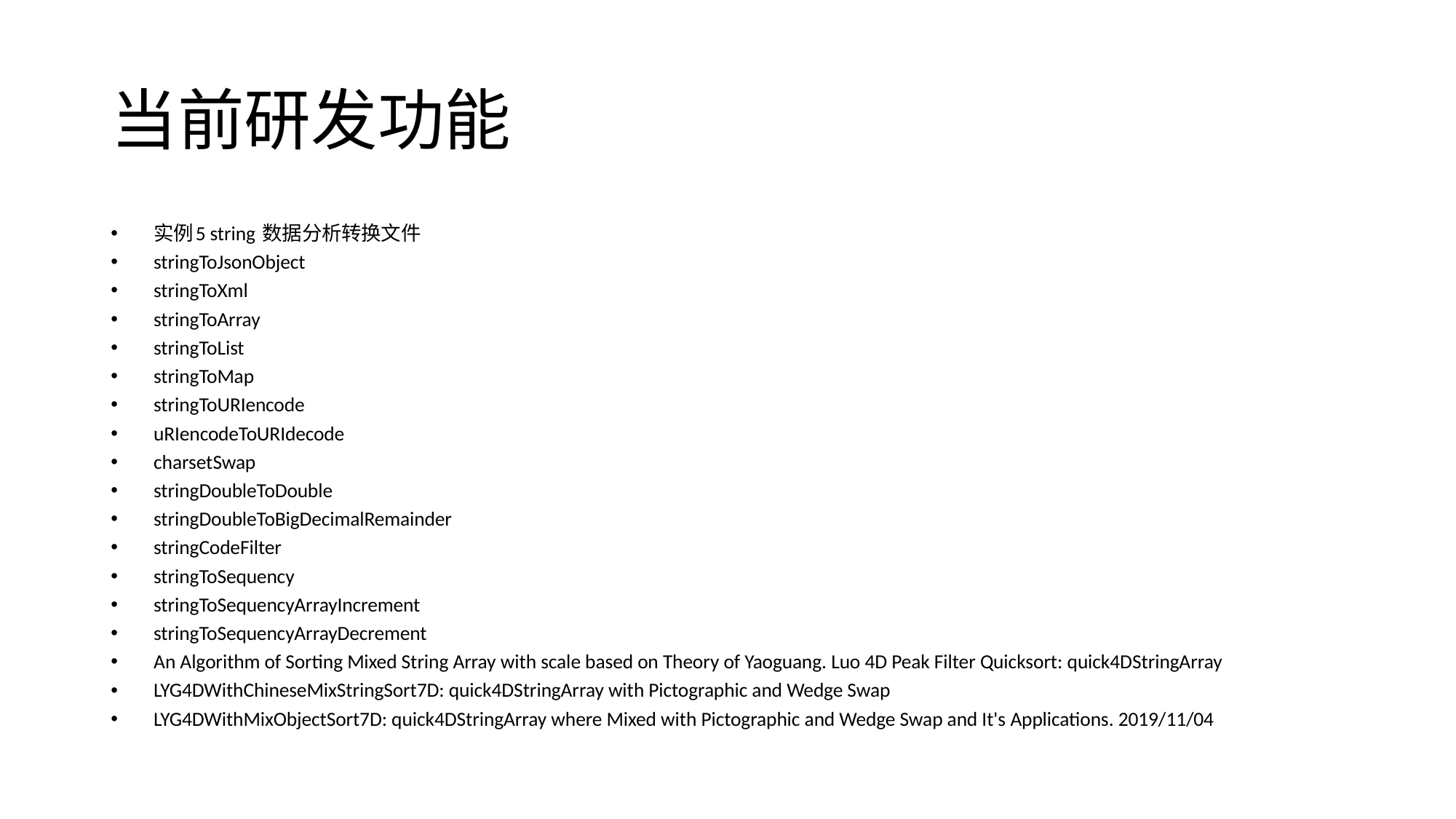

# 当前研发功能
实例5 string 数据分析转换文件
stringToJsonObject
stringToXml
stringToArray
stringToList
stringToMap
stringToURIencode
uRIencodeToURIdecode
charsetSwap
stringDoubleToDouble
stringDoubleToBigDecimalRemainder
stringCodeFilter
stringToSequency
stringToSequencyArrayIncrement
stringToSequencyArrayDecrement
An Algorithm of Sorting Mixed String Array with scale based on Theory of Yaoguang. Luo 4D Peak Filter Quicksort: quick4DStringArray
LYG4DWithChineseMixStringSort7D: quick4DStringArray with Pictographic and Wedge Swap
LYG4DWithMixObjectSort7D: quick4DStringArray where Mixed with Pictographic and Wedge Swap and It's Applications. 2019/11/04